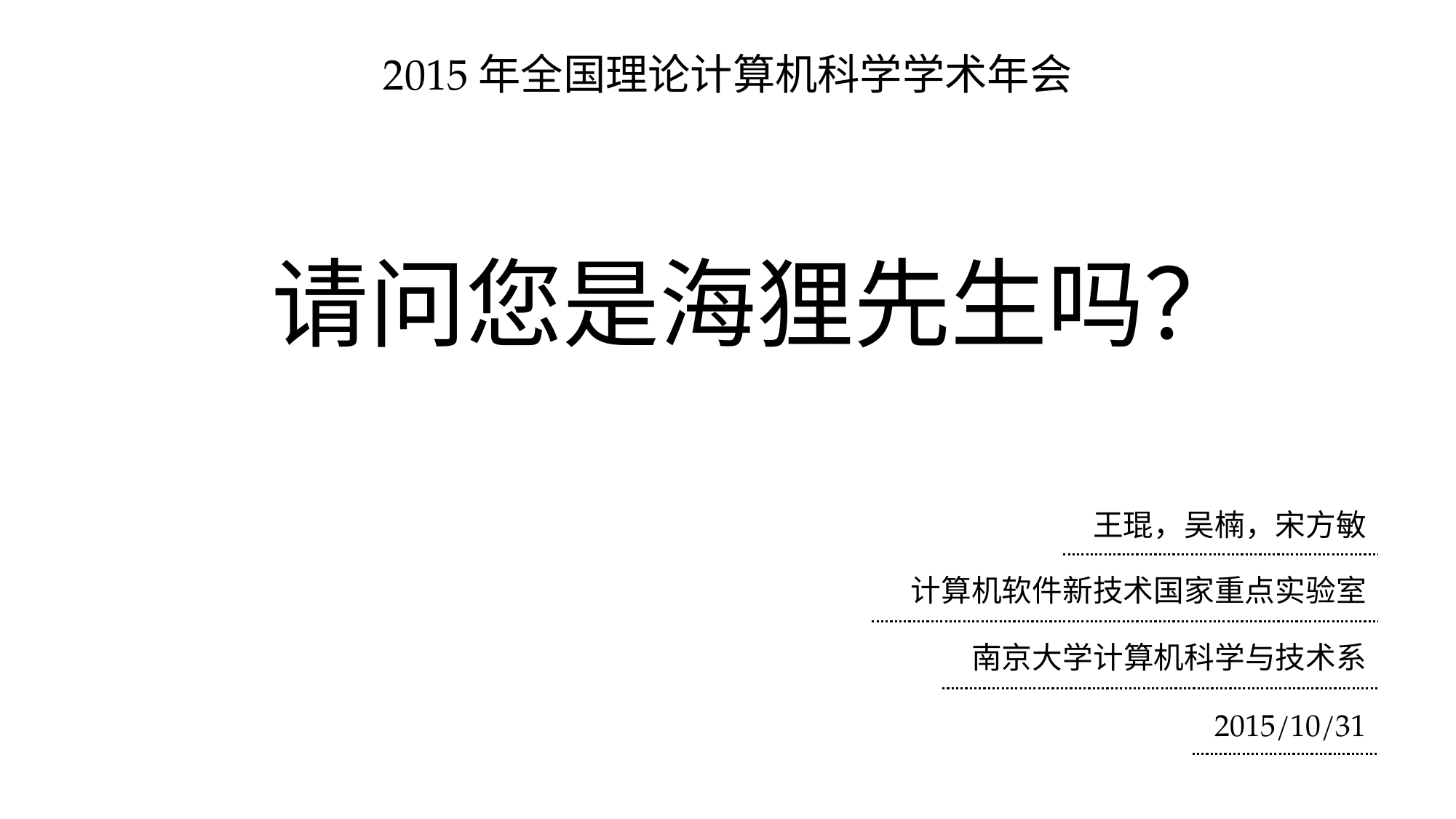

2015年全国理论计算机科学学术年会
# 请问您是海狸先生吗？
王琨，吴楠，宋方敏
计算机软件新技术国家重点实验室
南京大学计算机科学与技术系
2015/10/31